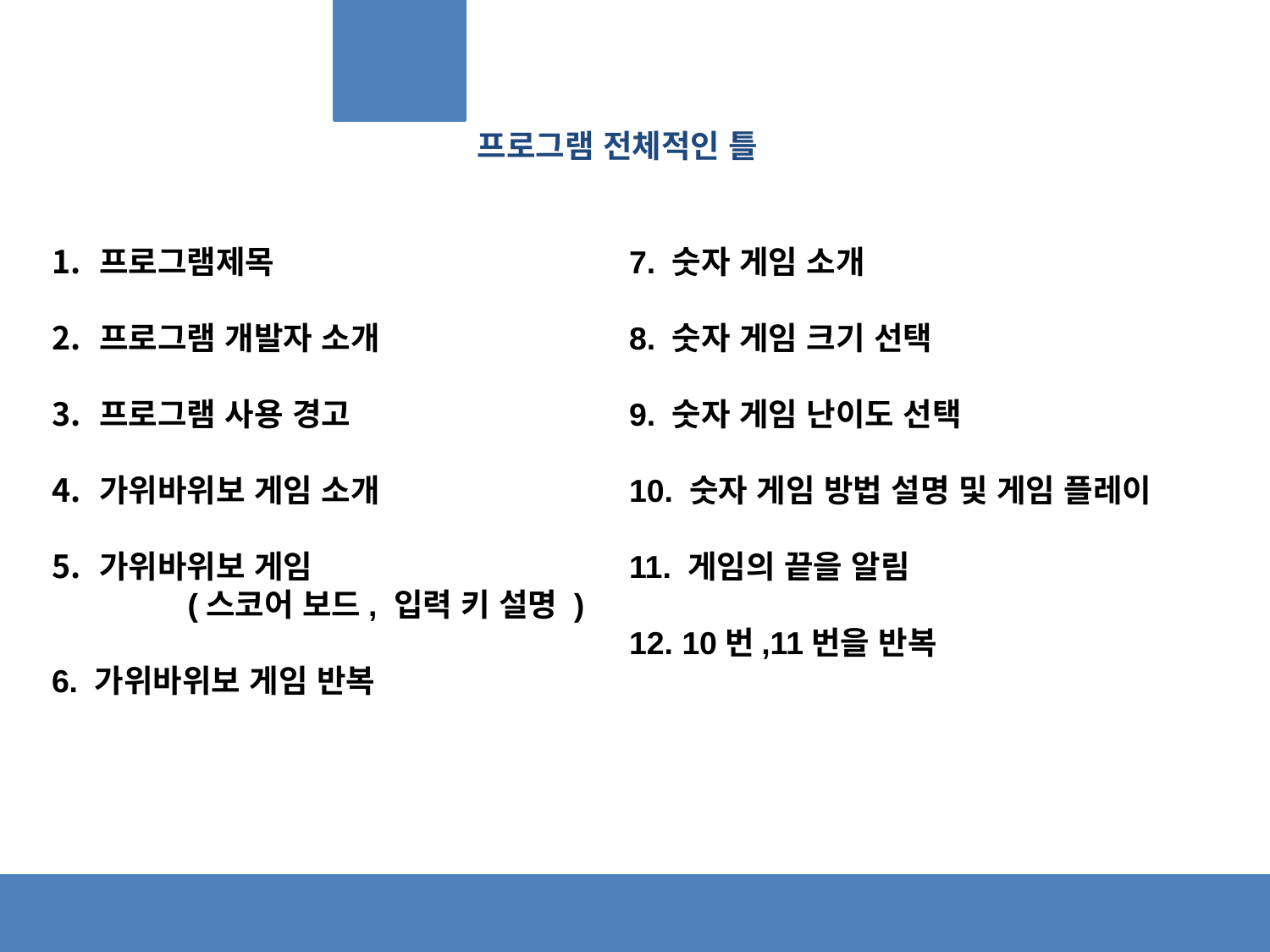

프로그램 전체적인 틀
7. 숫자 게임 소개

8. 숫자 게임 크기 선택

9. 숫자 게임 난이도 선택

10. 숫자 게임 방법 설명 및 게임 플레이

11. 게임의 끝을 알림

12. 10번,11번을 반복
프로그램제목

프로그램 개발자 소개

프로그램 사용 경고

가위바위보 게임 소개

가위바위보 게임
	 (스코어 보드, 입력 키 설명 )

6. 가위바위보 게임 반복